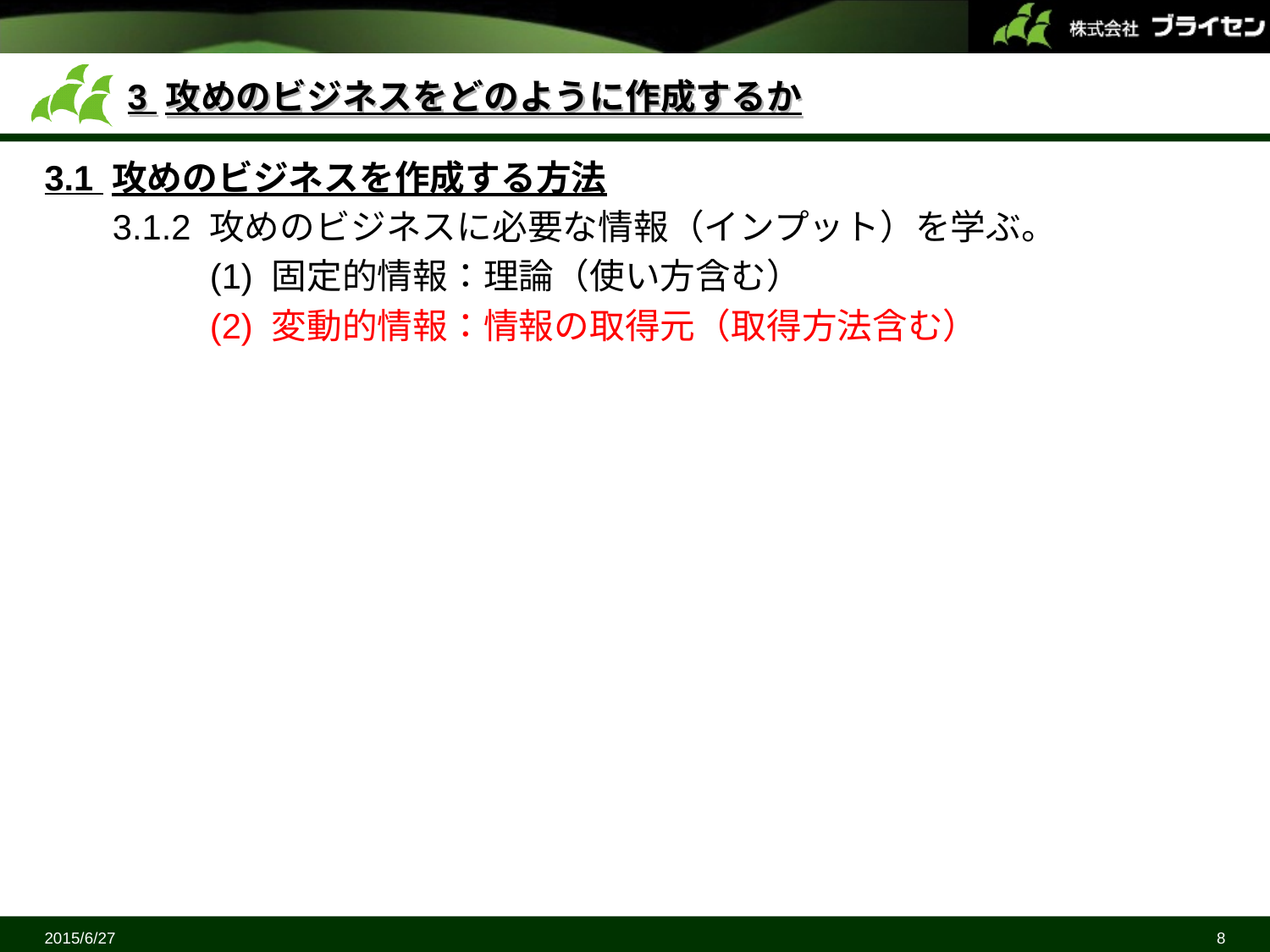

# 3 攻めのビジネスをどのように作成するか
3.1 攻めのビジネスを作成する方法
       3.1.2 攻めのビジネスに必要な情報（インプット）を学ぶ。
                 (1) 固定的情報：理論（使い方含む）
                 (2) 変動的情報：情報の取得元（取得方法含む）
2015/6/27
8